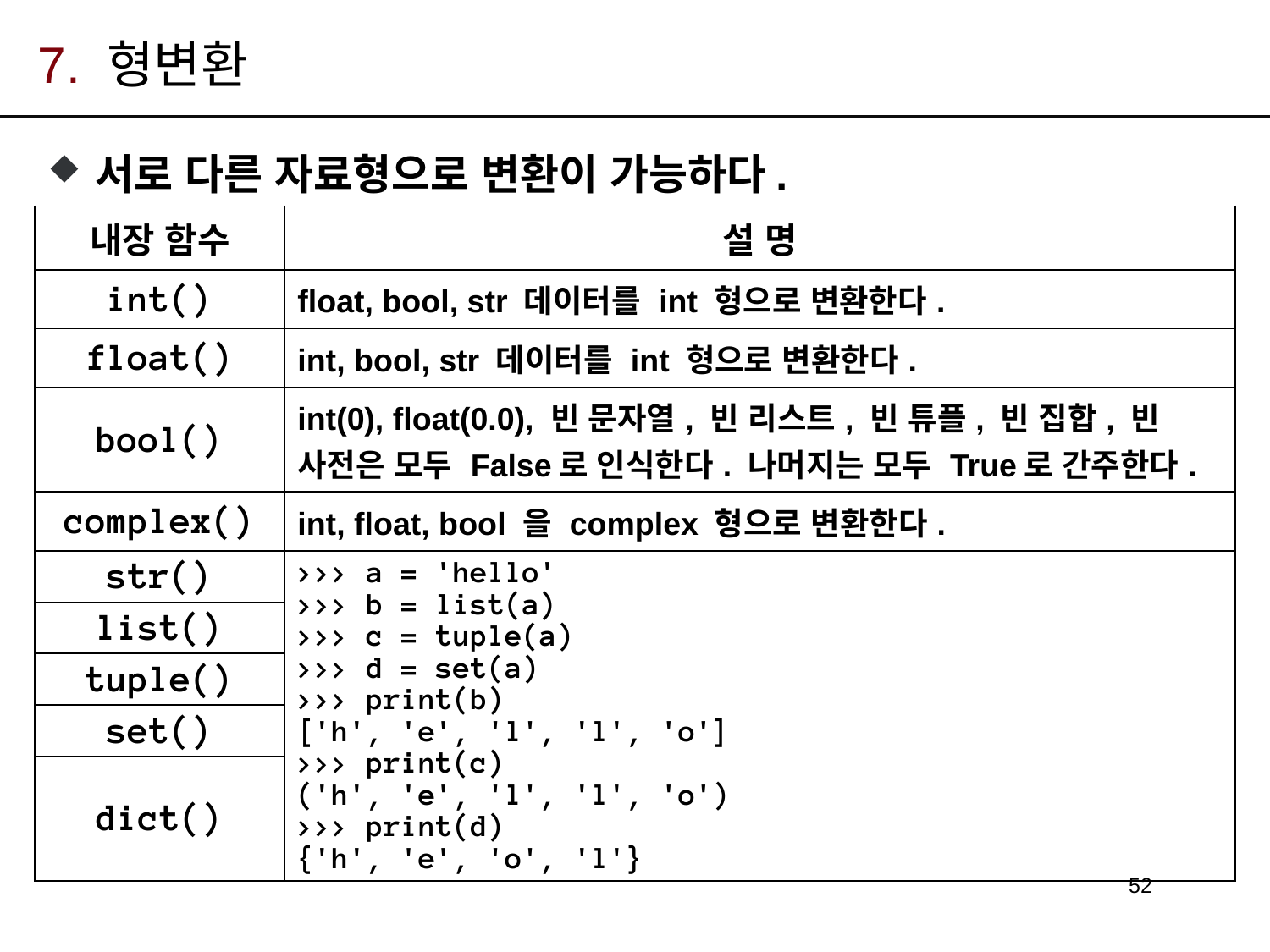

# 7. 형변환
서로 다른 자료형으로 변환이 가능하다.

| 내장 함수 | 설 명 |
| --- | --- |
| int() | float, bool, str 데이터를 int 형으로 변환한다. |
| float() | int, bool, str 데이터를 int 형으로 변환한다. |
| bool() | int(0), float(0.0), 빈 문자열, 빈 리스트, 빈 튜플, 빈 집합, 빈 사전은 모두 False로 인식한다. 나머지는 모두 True로 간주한다. |
| complex() | int, float, bool 을 complex 형으로 변환한다. |
| str() | >>> a = 'hello' >>> b = list(a) >>> c = tuple(a) >>> d = set(a) >>> print(b) ['h', 'e', 'l', 'l', 'o'] >>> print(c) ('h', 'e', 'l', 'l', 'o') >>> print(d) {'h', 'e', 'o', 'l'} |
| list() |  |
| tuple() |  |
| set() |  |
| dict() |  |
52